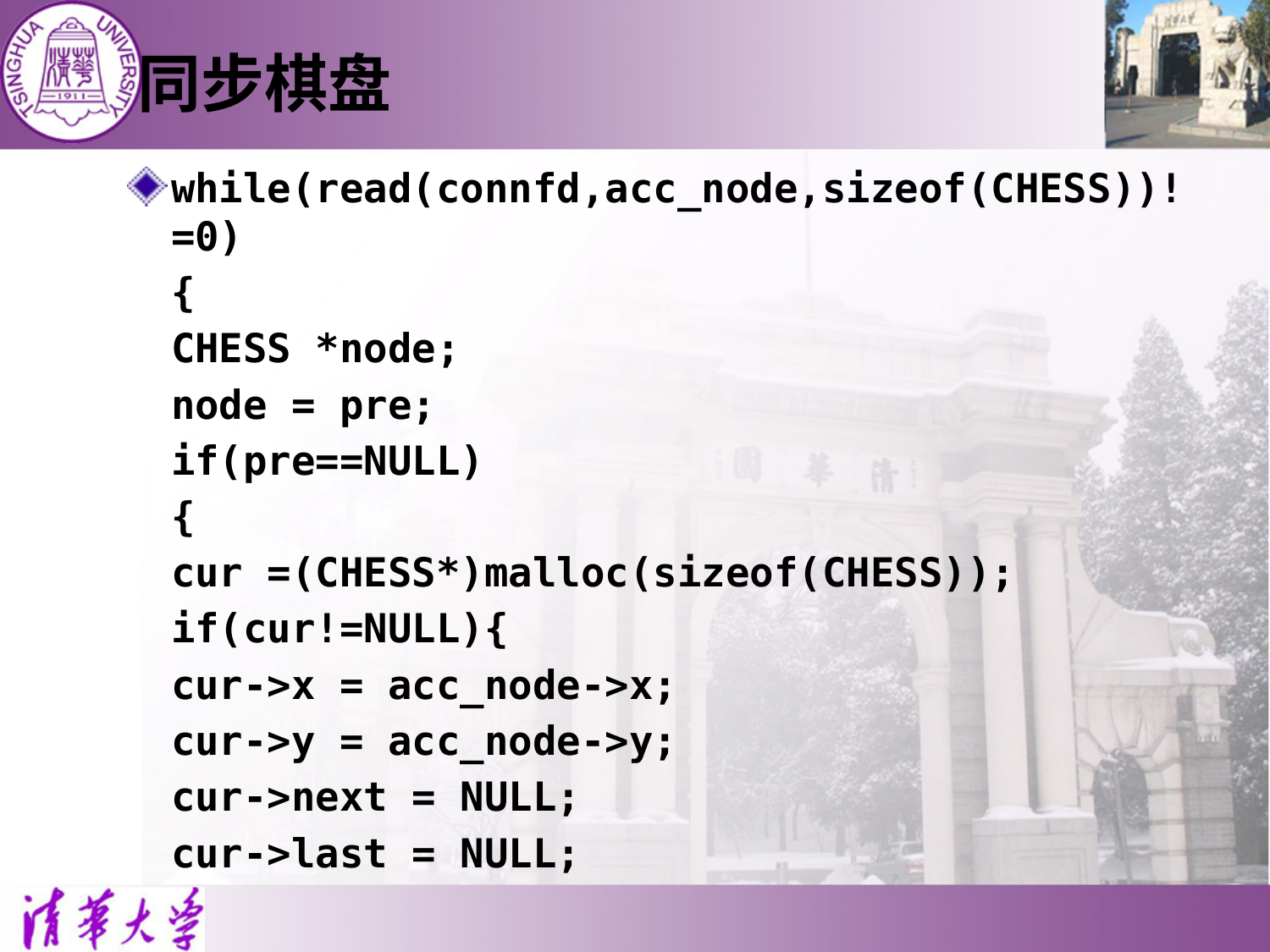

# 同步棋盘
while(read(connfd,acc_node,sizeof(CHESS))!=0)
	{
		CHESS *node;
		node = pre;
		if(pre==NULL)
		{
		cur =(CHESS*)malloc(sizeof(CHESS));
			if(cur!=NULL){
				cur->x = acc_node->x;
				cur->y = acc_node->y;
				cur->next = NULL;
				cur->last = NULL;